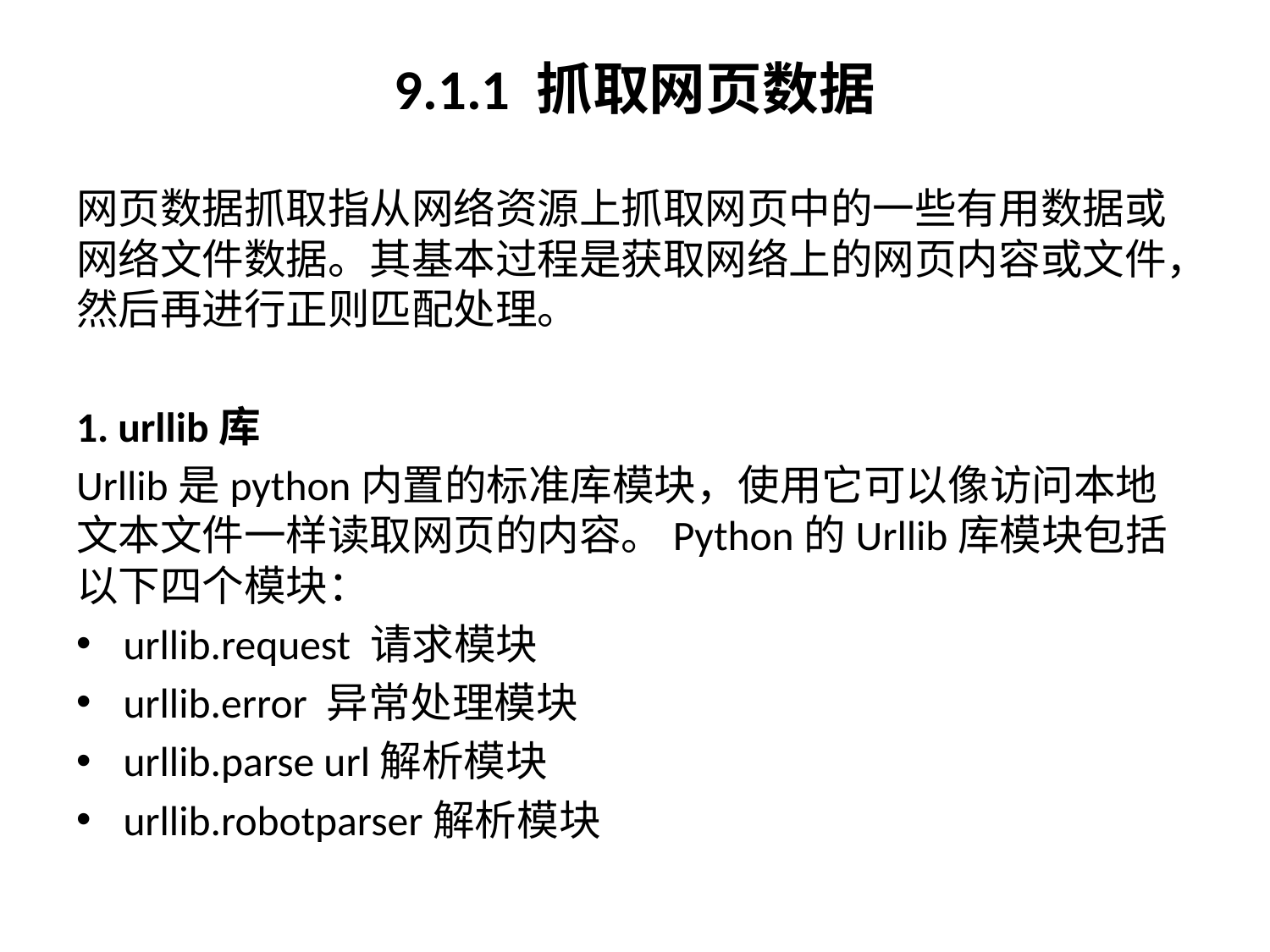

# 9.1.1 抓取网页数据
网页数据抓取指从网络资源上抓取网页中的一些有用数据或网络文件数据。其基本过程是获取网络上的网页内容或文件，然后再进行正则匹配处理。

1. urllib库
Urllib是python内置的标准库模块，使用它可以像访问本地文本文件一样读取网页的内容。Python的Urllib库模块包括以下四个模块：
urllib.request 请求模块
urllib.error 异常处理模块
urllib.parse url解析模块
urllib.robotparser解析模块